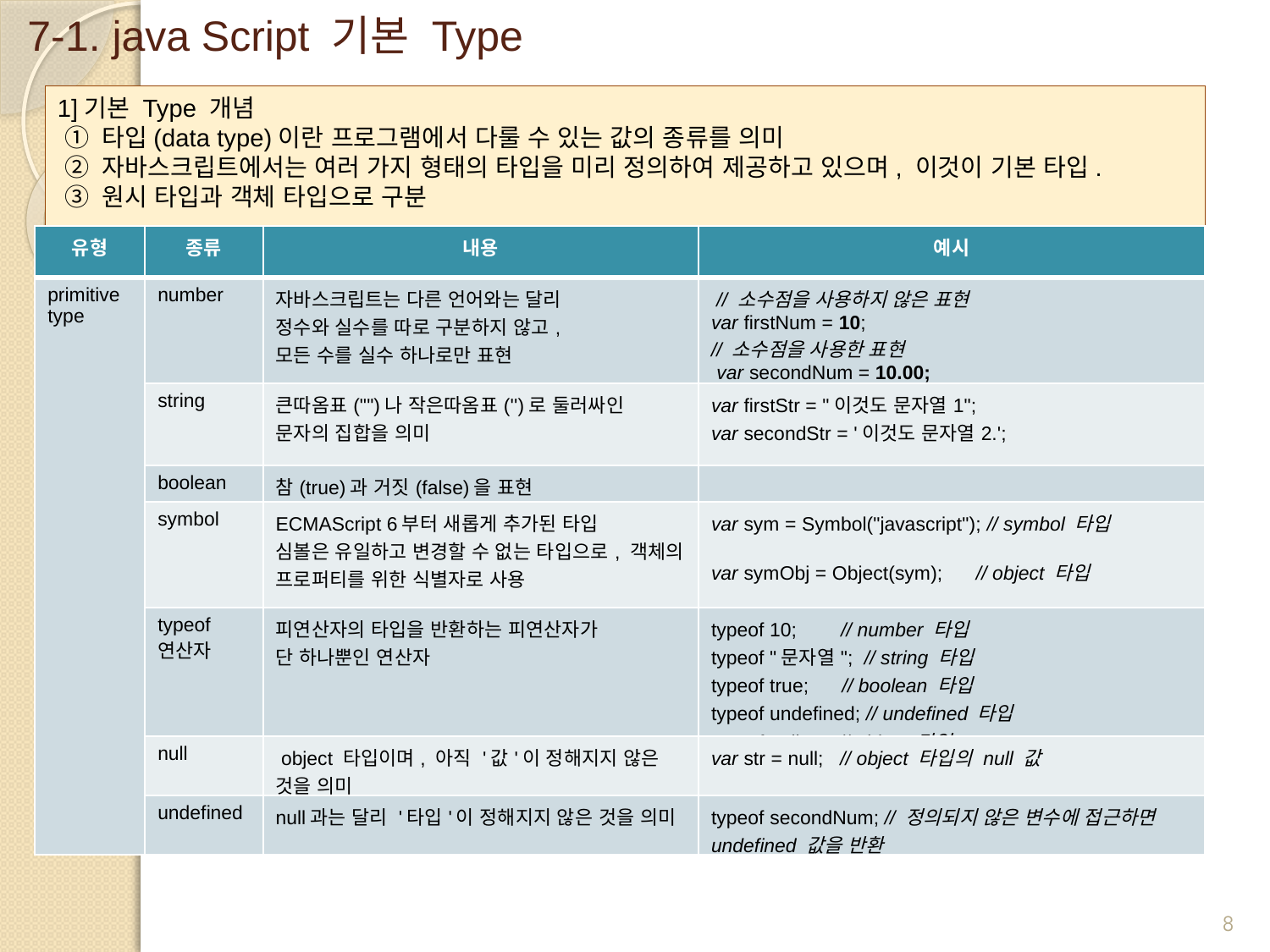

# 7-1. java Script 기본 Type
1]기본 Type 개념
 ① 타입(data type)이란 프로그램에서 다룰 수 있는 값의 종류를 의미
 ② 자바스크립트에서는 여러 가지 형태의 타입을 미리 정의하여 제공하고 있으며, 이것이 기본 타입.
 ③ 원시 타입과 객체 타입으로 구분

| 유형 | 종류 | 내용 | 예시 |
| --- | --- | --- | --- |
| primitive type | number | 자바스크립트는 다른 언어와는 달리 정수와 실수를 따로 구분하지 않고, 모든 수를 실수 하나로만 표현 | // 소수점을 사용하지 않은 표현 var firstNum = 10;   // 소수점을 사용한 표현  var secondNum = 10.00; |
|  | string | 큰따옴표("")나 작은따옴표('')로 둘러싸인 문자의 집합을 의미 | var firstStr = "이것도 문자열1";       var secondStr = '이것도 문자열2.'; |
|  | boolean | 참(true)과 거짓(false)을 표현 |  |
|  | symbol | ECMAScript 6부터 새롭게 추가된 타입 심볼은 유일하고 변경할 수 없는 타입으로, 객체의 프로퍼티를 위한 식별자로 사용 | var sym = Symbol("javascript"); // symbol 타입 var symObj = Object(sym);      // object 타입 |
|  | typeof 연산자 | 피연산자의 타입을 반환하는 피연산자가 단 하나뿐인 연산자 | typeof 10;        // number 타입 typeof "문자열";  // string 타입 typeof true;      // boolean 타입 typeof undefined; // undefined 타입 typeof null;      // object 타입 |
|  | null | object 타입이며, 아직 '값'이 정해지지 않은 것을 의미 | var str = null;   // object 타입의 null 값 |
|  | undefined | null과는 달리 '타입'이 정해지지 않은 것을 의미 | typeof secondNum; // 정의되지 않은 변수에 접근하면 undefined 값을 반환 |
8